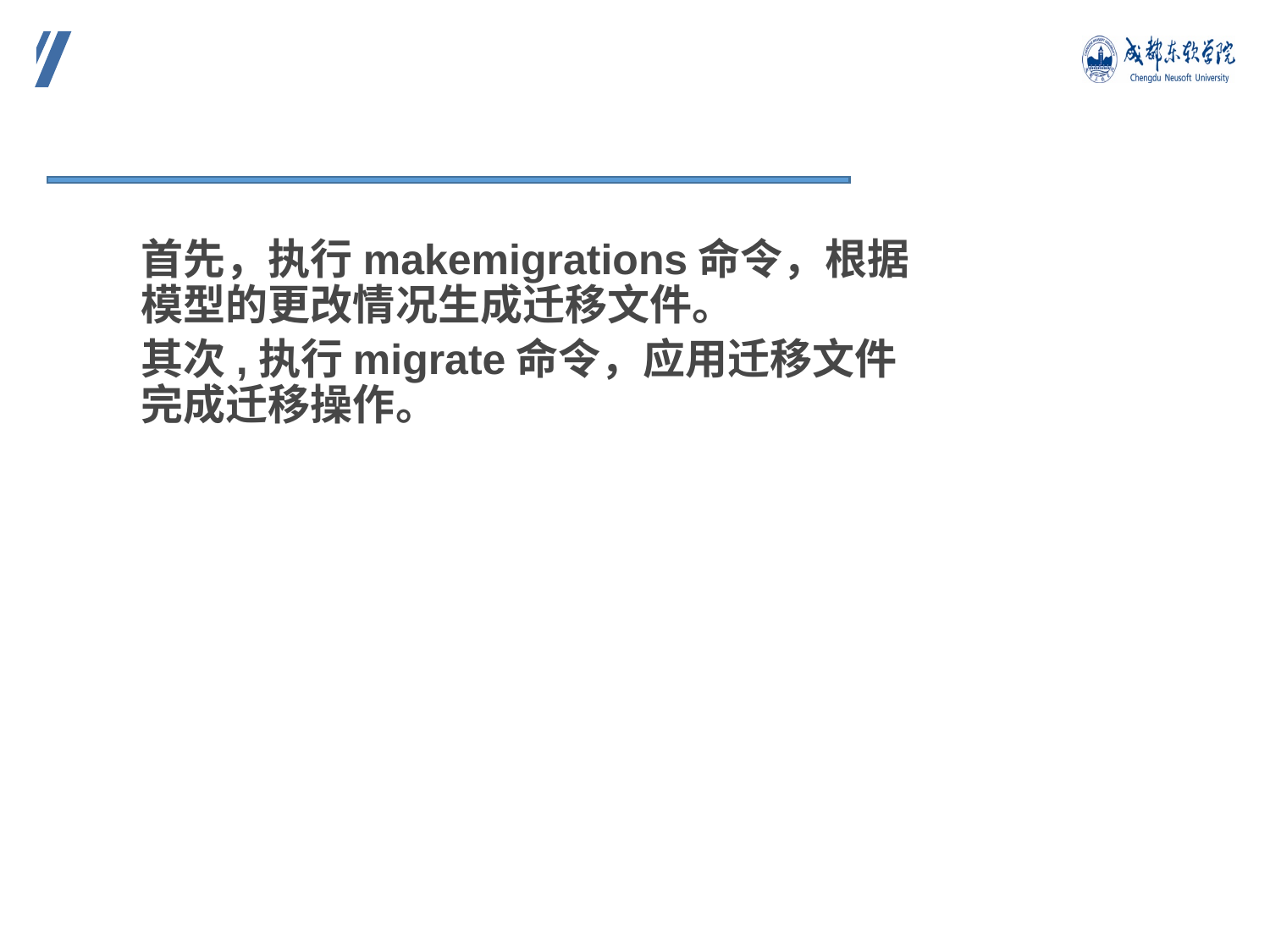

首先，执行makemigrations命令，根据模型的更改情况生成迁移文件。
其次,执行migrate命令，应用迁移文件完成迁移操作。